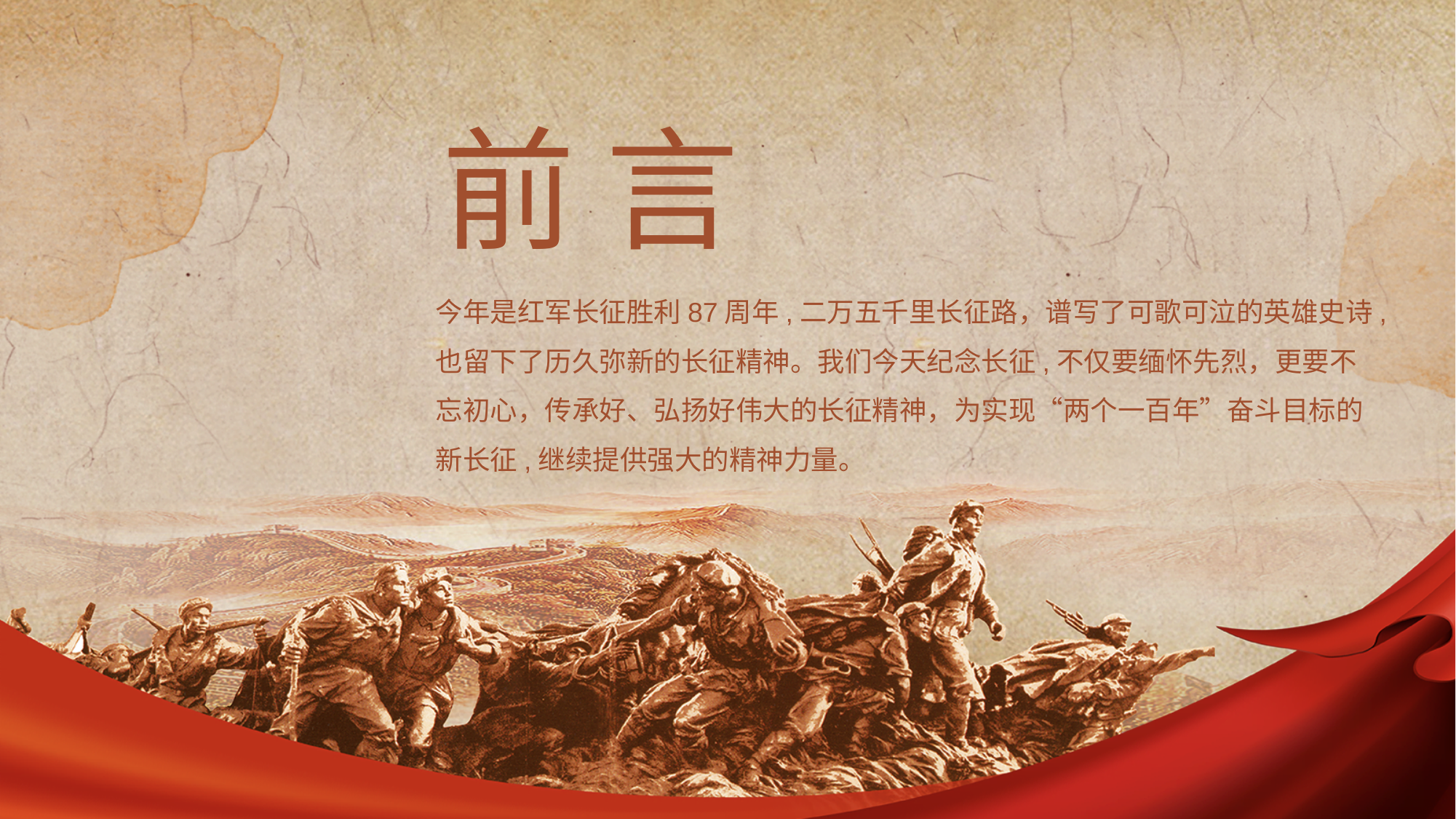

前 言
今年是红军长征胜利87周年,二万五千里长征路，谱写了可歌可泣的英雄史诗,也留下了历久弥新的长征精神。我们今天纪念长征,不仅要缅怀先烈，更要不忘初心，传承好、弘扬好伟大的长征精神，为实现“两个一百年”奋斗目标的新长征,继续提供强大的精神力量。